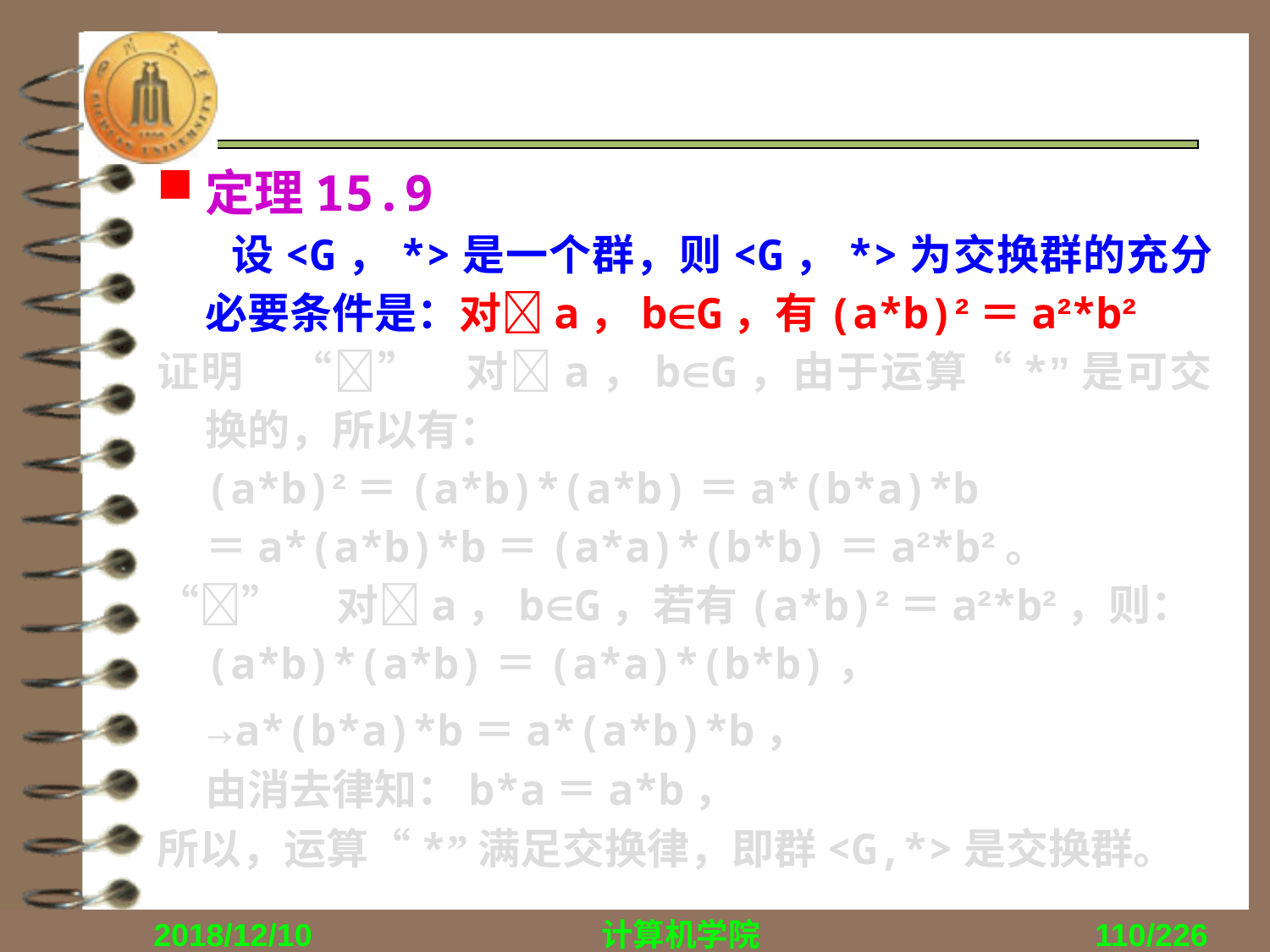

#
定理15.9
      设<G，*>是一个群，则<G，*>为交换群的充分必要条件是：对∀a，b∈G，有(a*b)²＝a²*b²
证明　“⇒”　对∀a，b∈G，由于运算“*”是可交换的，所以有：
	(a*b)²＝(a*b)*(a*b)＝a*(b*a)*b
	＝a*(a*b)*b＝(a*a)*(b*b)＝a²*b²。
“⇐”　对∀a，b∈G，若有(a*b)²＝a²*b²，则：
	(a*b)*(a*b)＝(a*a)*(b*b)，
	→a*(b*a)*b＝a*(a*b)*b，
	由消去律知：b*a＝a*b，
所以，运算“*”满足交换律，即群<G,*>是交换群。
2018/12/10
计算机学院
110/226